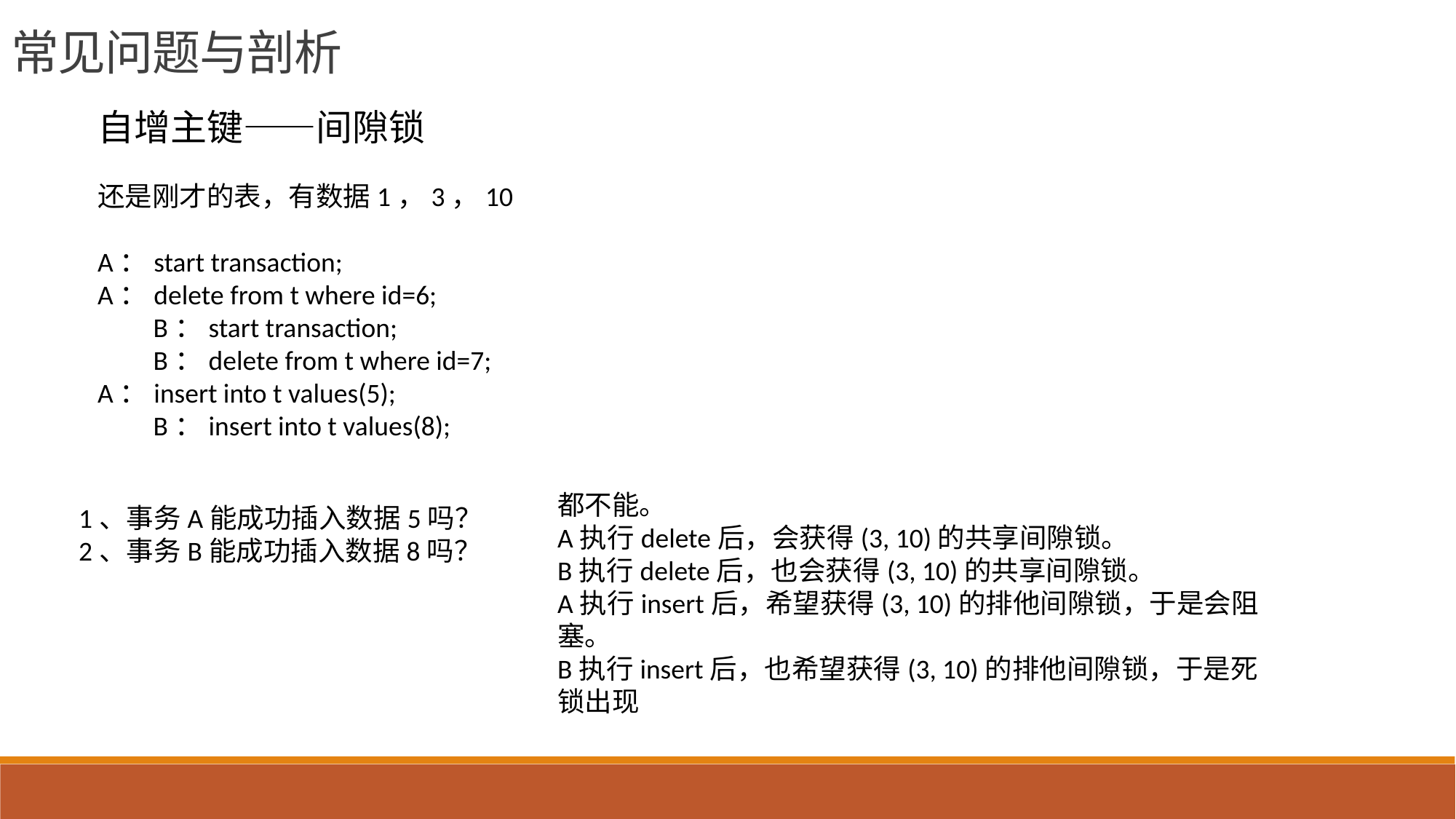

常见问题与剖析
自增主键——间隙锁
还是刚才的表，有数据1，3，10

A：start transaction;
A：delete from t where id=6;
         B：start transaction;
         B：delete from t where id=7;
A：insert into t values(5);
         B：insert into t values(8);

都不能。
A执行delete后，会获得(3, 10)的共享间隙锁。
B执行delete后，也会获得(3, 10)的共享间隙锁。
A执行insert后，希望获得(3, 10)的排他间隙锁，于是会阻塞。
B执行insert后，也希望获得(3, 10)的排他间隙锁，于是死锁出现
1、事务A能成功插入数据5吗？
2、事务B能成功插入数据8吗？